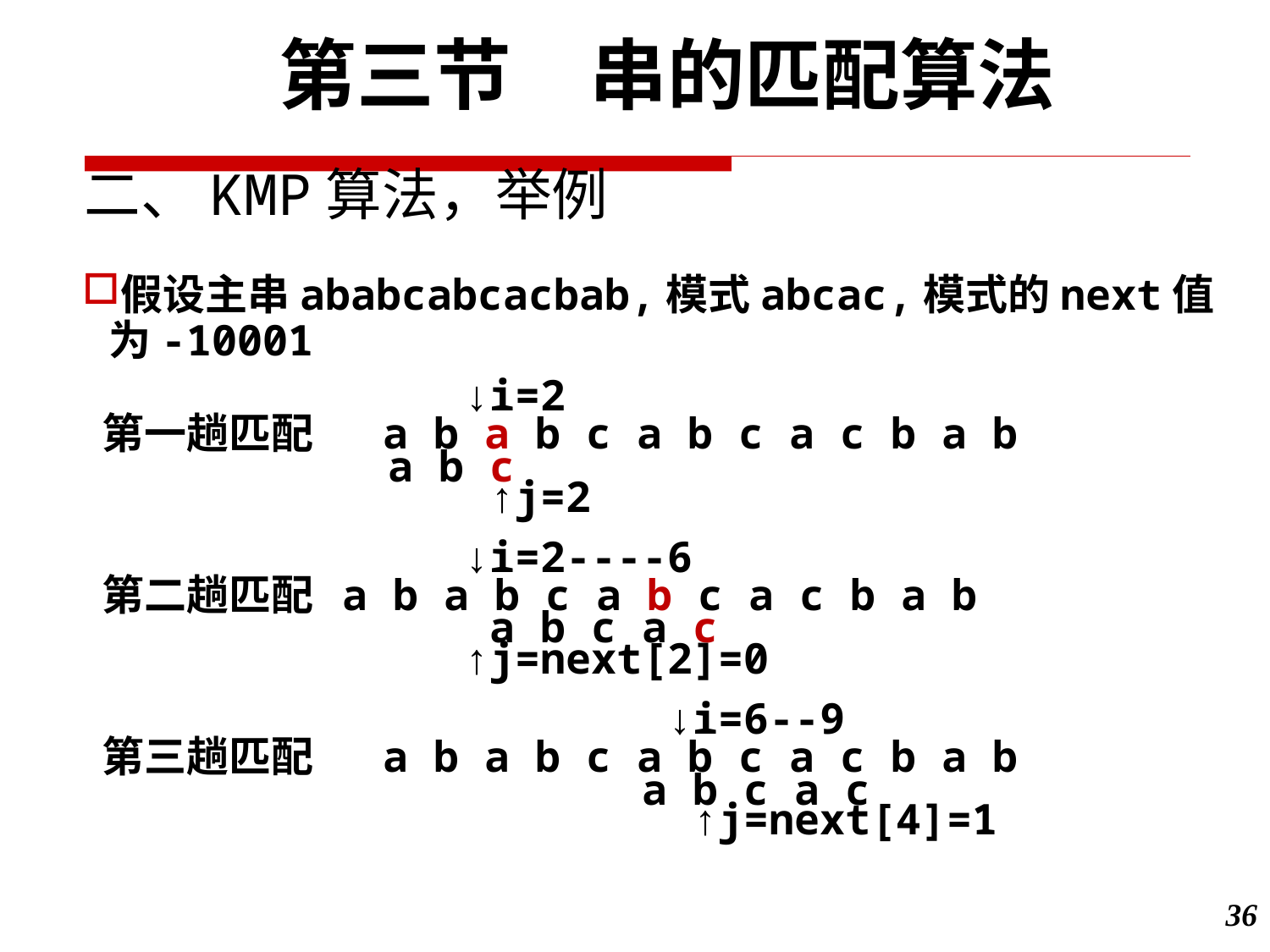

第三节　串的匹配算法
二、KMP算法，举例
假设主串ababcabcacbab,模式abcac,模式的next值为-10001
 			    ↓i=2
 第一趟匹配	 a b a b c a b c a c b a b
			 a b c
			     ↑j=2
			    ↓i=2----6
 第二趟匹配  a b a b c a b c a c b a b
			     a b c a c
			    ↑j=next[2]=0
			            ↓i=6--9
 第三趟匹配	 a b a b c a b c a c b a b
			           a b c a c
			             ↑j=next[4]=1
36